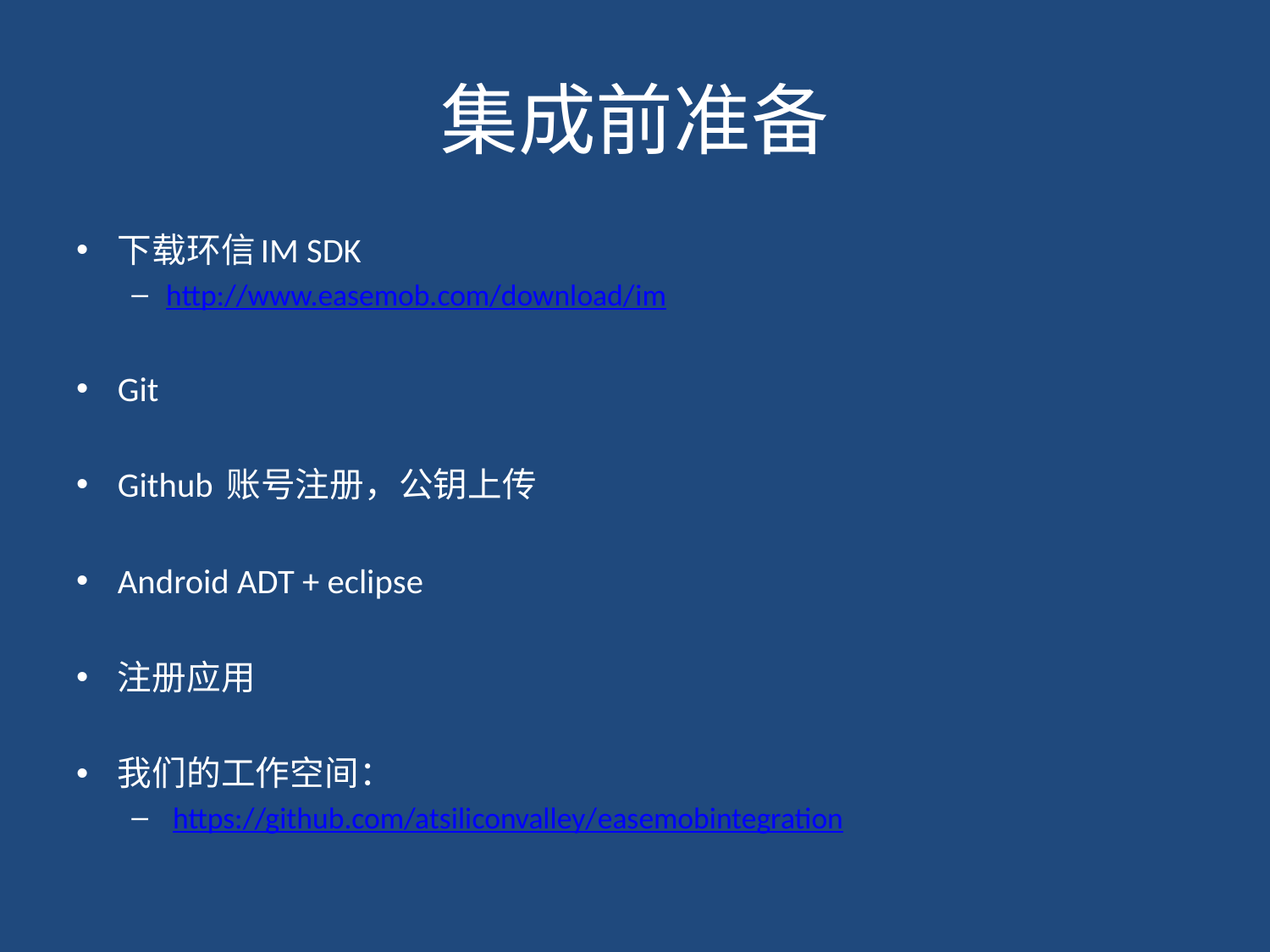

# 集成前准备
下载环信IM SDK
http://www.easemob.com/download/im

Git

Github 账号注册，公钥上传

Android ADT + eclipse

注册应用

我们的工作空间：
 https://github.com/atsiliconvalley/easemobintegration